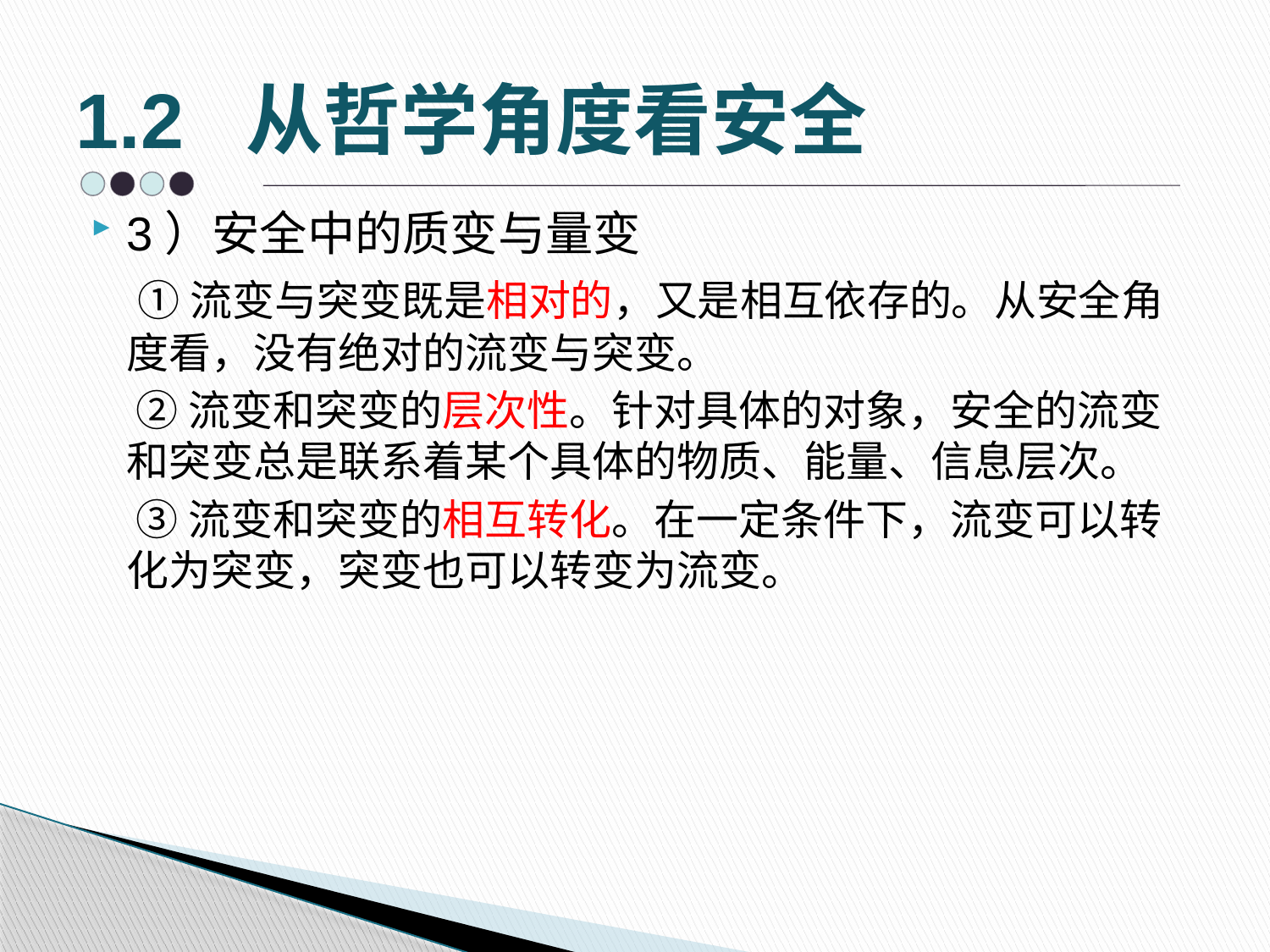

# 1.2  从哲学角度看安全

3）安全中的质变与量变
 ①流变与突变既是相对的，又是相互依存的。从安全角度看，没有绝对的流变与突变。
 ②流变和突变的层次性。针对具体的对象，安全的流变和突变总是联系着某个具体的物质、能量、信息层次。
 ③流变和突变的相互转化。在一定条件下，流变可以转化为突变，突变也可以转变为流变。